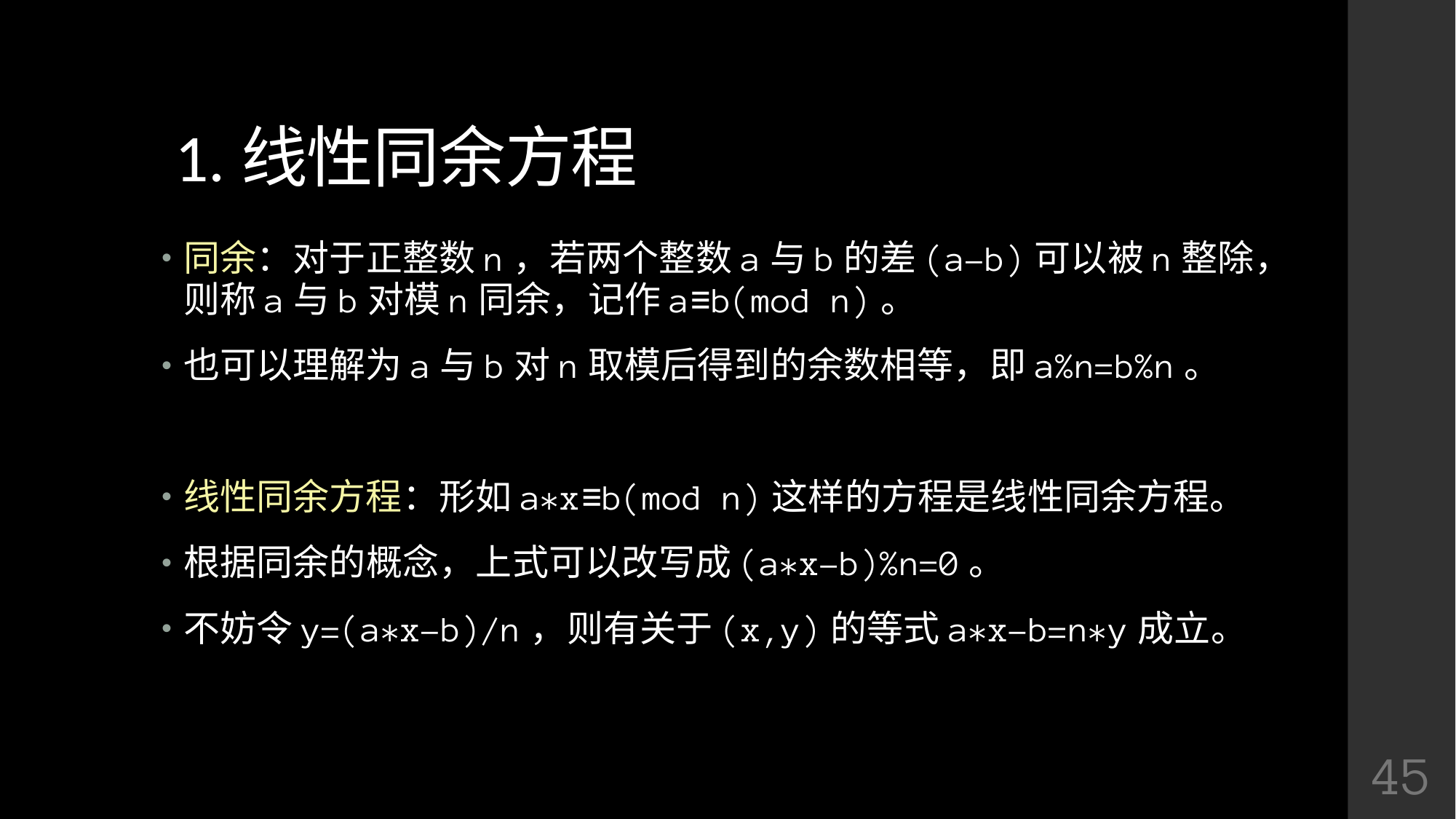

# 1.线性同余方程
同余：对于正整数n，若两个整数a与b的差(a-b)可以被n整除，则称a与b对模n同余，记作a≡b(mod n)。
也可以理解为a与b对n取模后得到的余数相等，即a%n=b%n。

线性同余方程：形如a*x≡b(mod n)这样的方程是线性同余方程。
根据同余的概念，上式可以改写成(a*x-b)%n=0。
不妨令y=(a*x-b)/n，则有关于(x,y)的等式a*x-b=n*y成立。
45